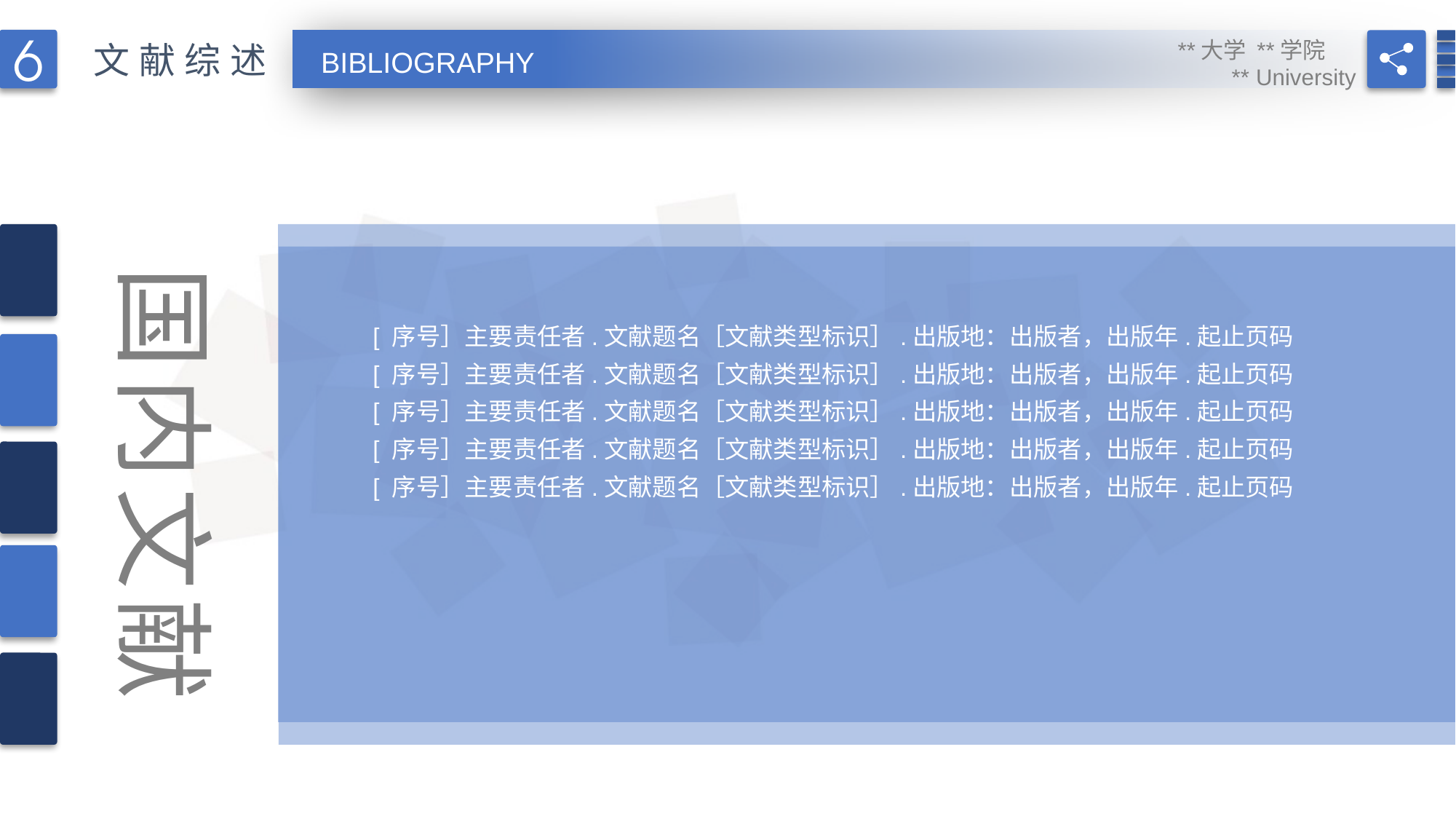

6
**大学 **学院
** University

文献综述
BIBLIOGRAPHY

国内文献
[ 序号］主要责任者.文献题名［文献类型标识］.出版地：出版者，出版年.起止页码
[ 序号］主要责任者.文献题名［文献类型标识］.出版地：出版者，出版年.起止页码
[ 序号］主要责任者.文献题名［文献类型标识］.出版地：出版者，出版年.起止页码
[ 序号］主要责任者.文献题名［文献类型标识］.出版地：出版者，出版年.起止页码
[ 序号］主要责任者.文献题名［文献类型标识］.出版地：出版者，出版年.起止页码